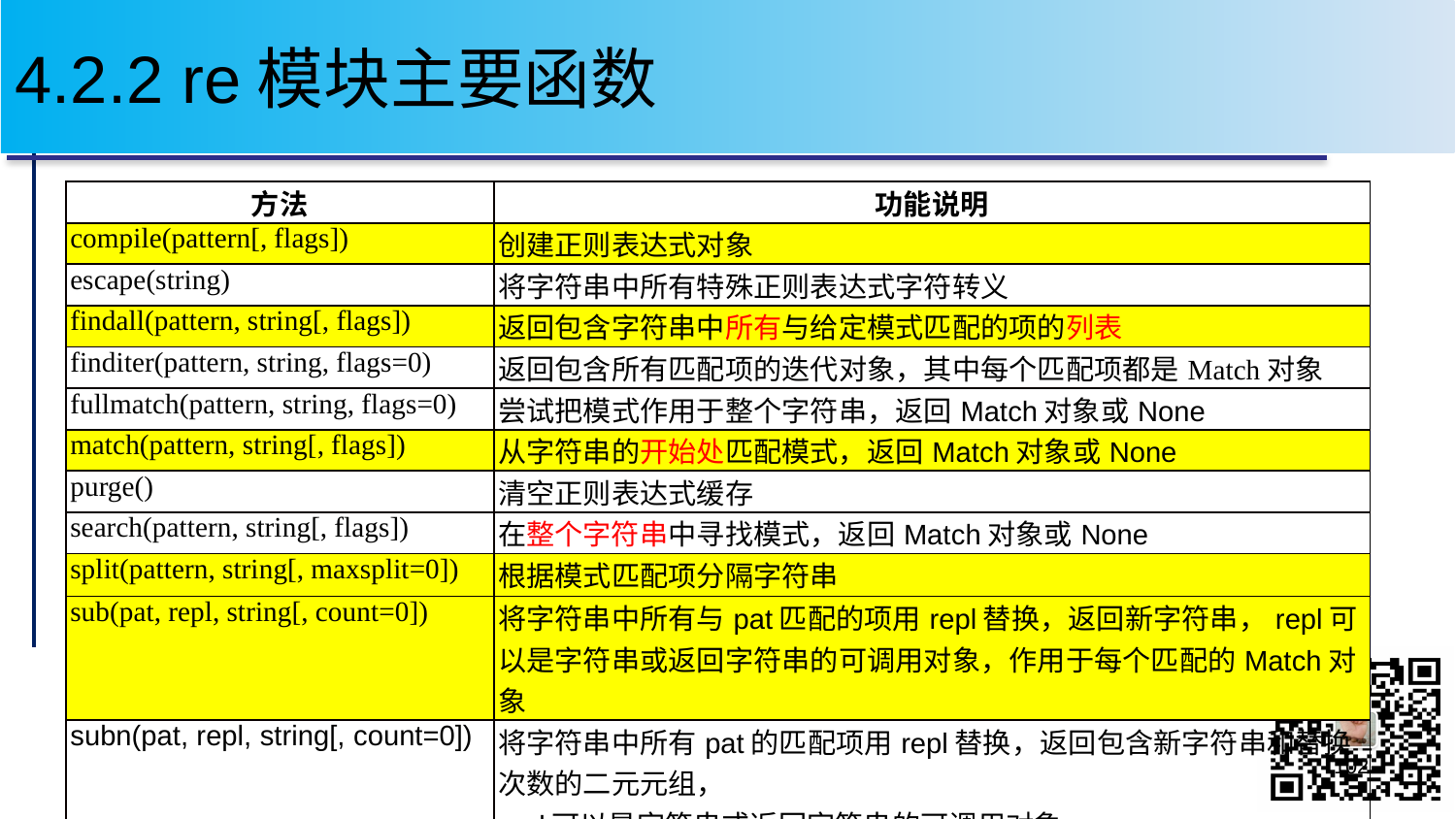

# 4.2.2 re模块主要函数
| 方法 | 功能说明 |
| --- | --- |
| compile(pattern[, flags]) | 创建正则表达式对象 |
| escape(string) | 将字符串中所有特殊正则表达式字符转义 |
| findall(pattern, string[, flags]) | 返回包含字符串中所有与给定模式匹配的项的列表 |
| finditer(pattern, string, flags=0) | 返回包含所有匹配项的迭代对象，其中每个匹配项都是Match对象 |
| fullmatch(pattern, string, flags=0) | 尝试把模式作用于整个字符串，返回Match对象或None |
| match(pattern, string[, flags]) | 从字符串的开始处匹配模式，返回Match对象或None |
| purge() | 清空正则表达式缓存 |
| search(pattern, string[, flags]) | 在整个字符串中寻找模式，返回Match对象或None |
| split(pattern, string[, maxsplit=0]) | 根据模式匹配项分隔字符串 |
| sub(pat, repl, string[, count=0]) | 将字符串中所有与pat匹配的项用repl替换，返回新字符串，repl可以是字符串或返回字符串的可调用对象，作用于每个匹配的Match对象 |
| subn(pat, repl, string[, count=0]) | 将字符串中所有pat的匹配项用repl替换，返回包含新字符串和替换次数的二元元组， repl可以是字符串或返回字符串的可调用对象， 作用于每个匹配的Match对象 |
102